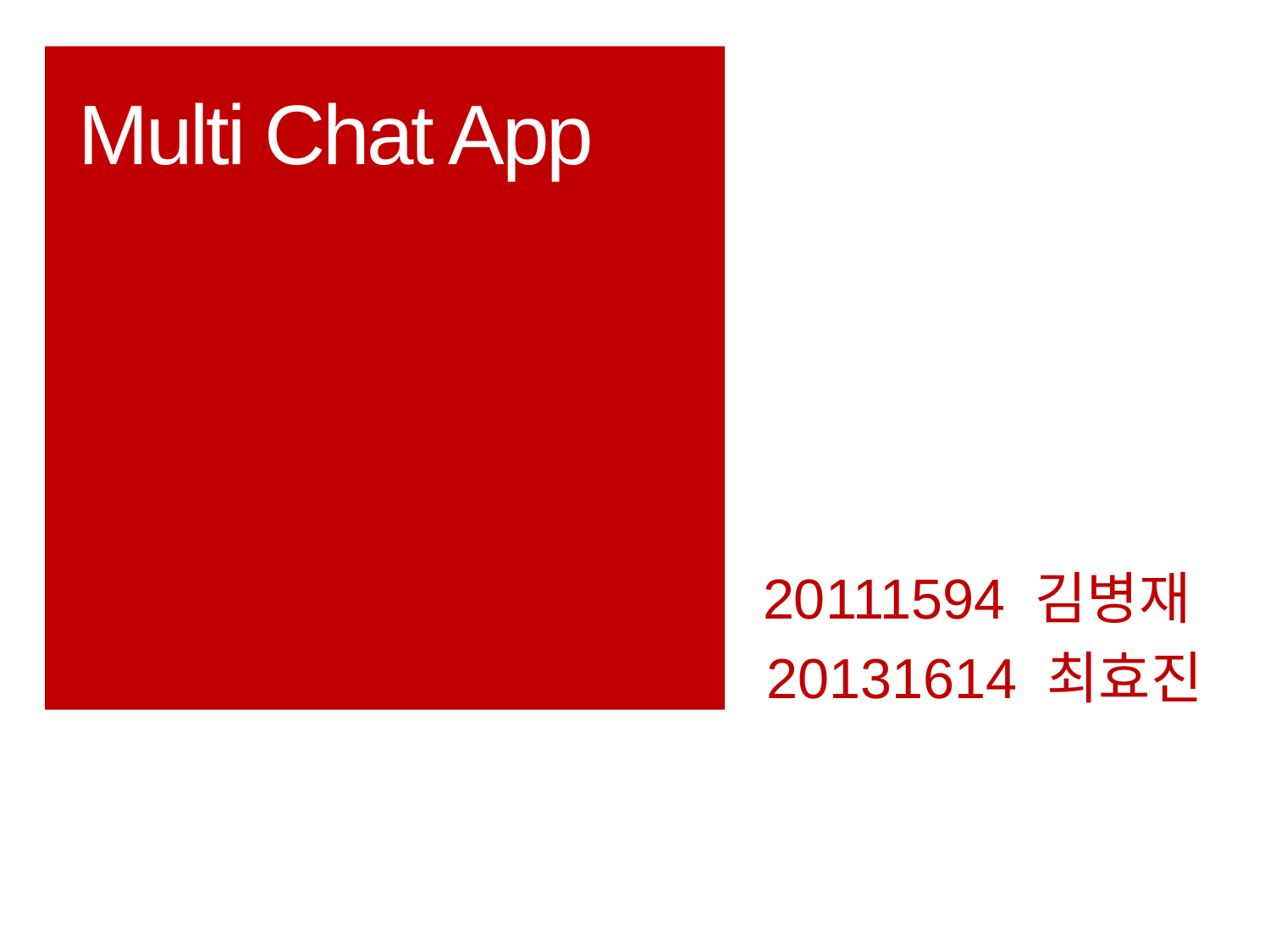

# Multi Chat App
20111594 김병재
20131614 최효진